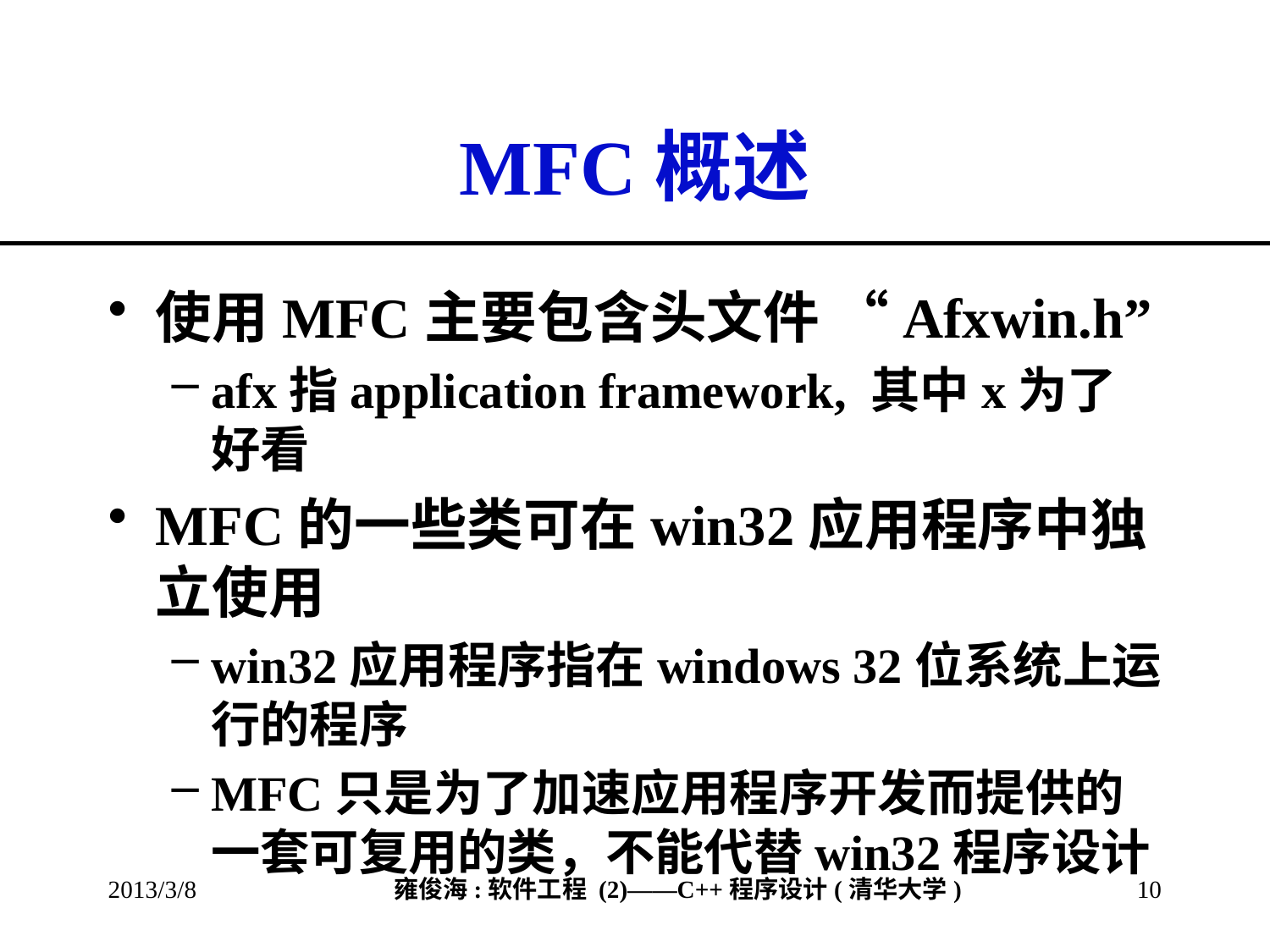

# MFC概述
使用MFC主要包含头文件 “Afxwin.h”
afx指application framework, 其中x为了好看
MFC的一些类可在win32应用程序中独立使用
win32应用程序指在windows 32位系统上运行的程序
MFC只是为了加速应用程序开发而提供的一套可复用的类，不能代替win32程序设计
2013/3/8
10